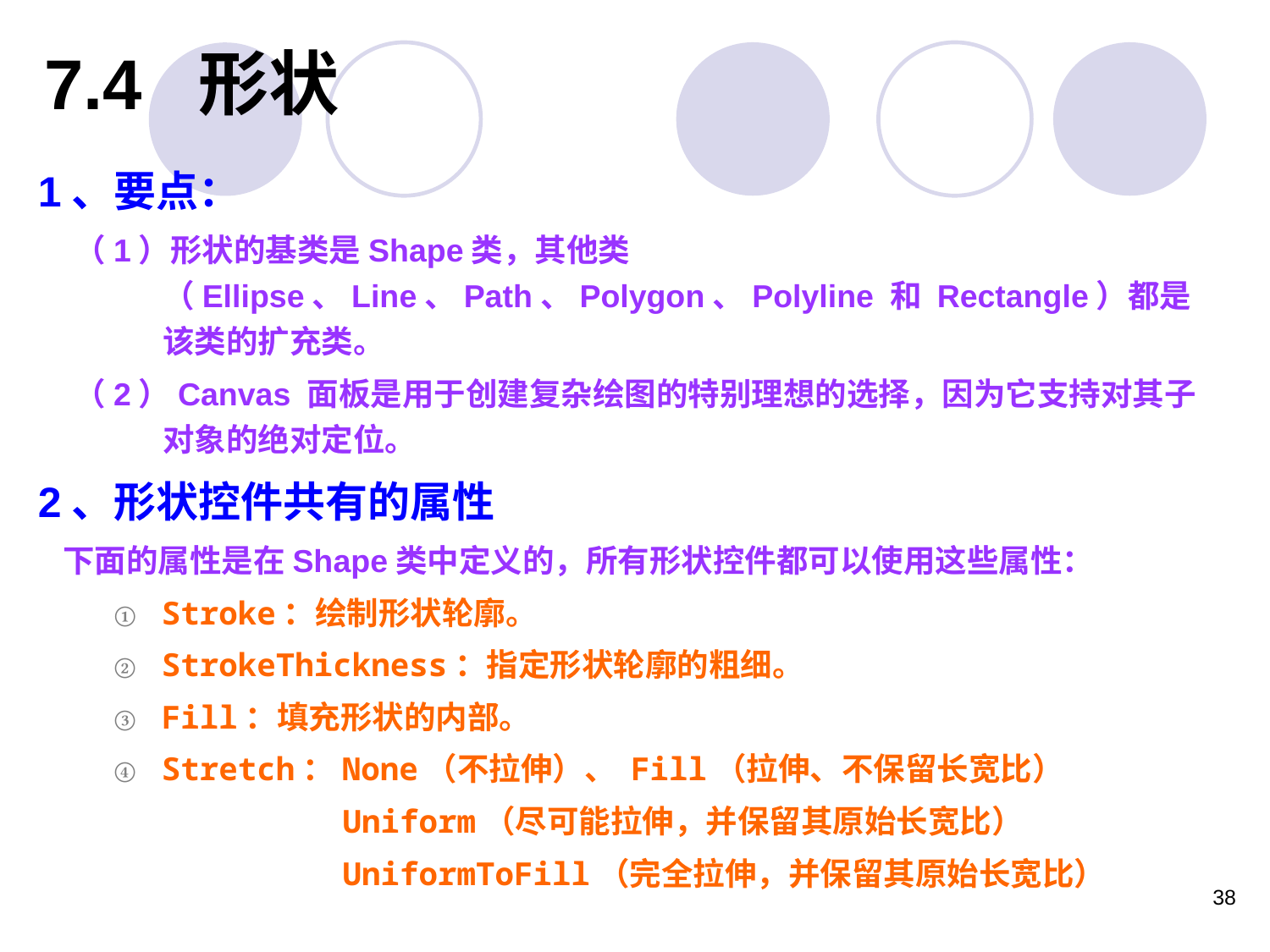

7.4  形状
1、要点：
（1）形状的基类是Shape类，其他类（Ellipse、Line、Path、Polygon、Polyline 和 Rectangle）都是该类的扩充类。
（2）Canvas 面板是用于创建复杂绘图的特别理想的选择，因为它支持对其子对象的绝对定位。
2、形状控件共有的属性
下面的属性是在Shape类中定义的，所有形状控件都可以使用这些属性：
Stroke：绘制形状轮廓。
StrokeThickness：指定形状轮廓的粗细。
Fill：填充形状的内部。
Stretch：None（不拉伸）、 Fill（拉伸、不保留长宽比）
            Uniform（尽可能拉伸，并保留其原始长宽比）
            UniformToFill（完全拉伸，并保留其原始长宽比）

38